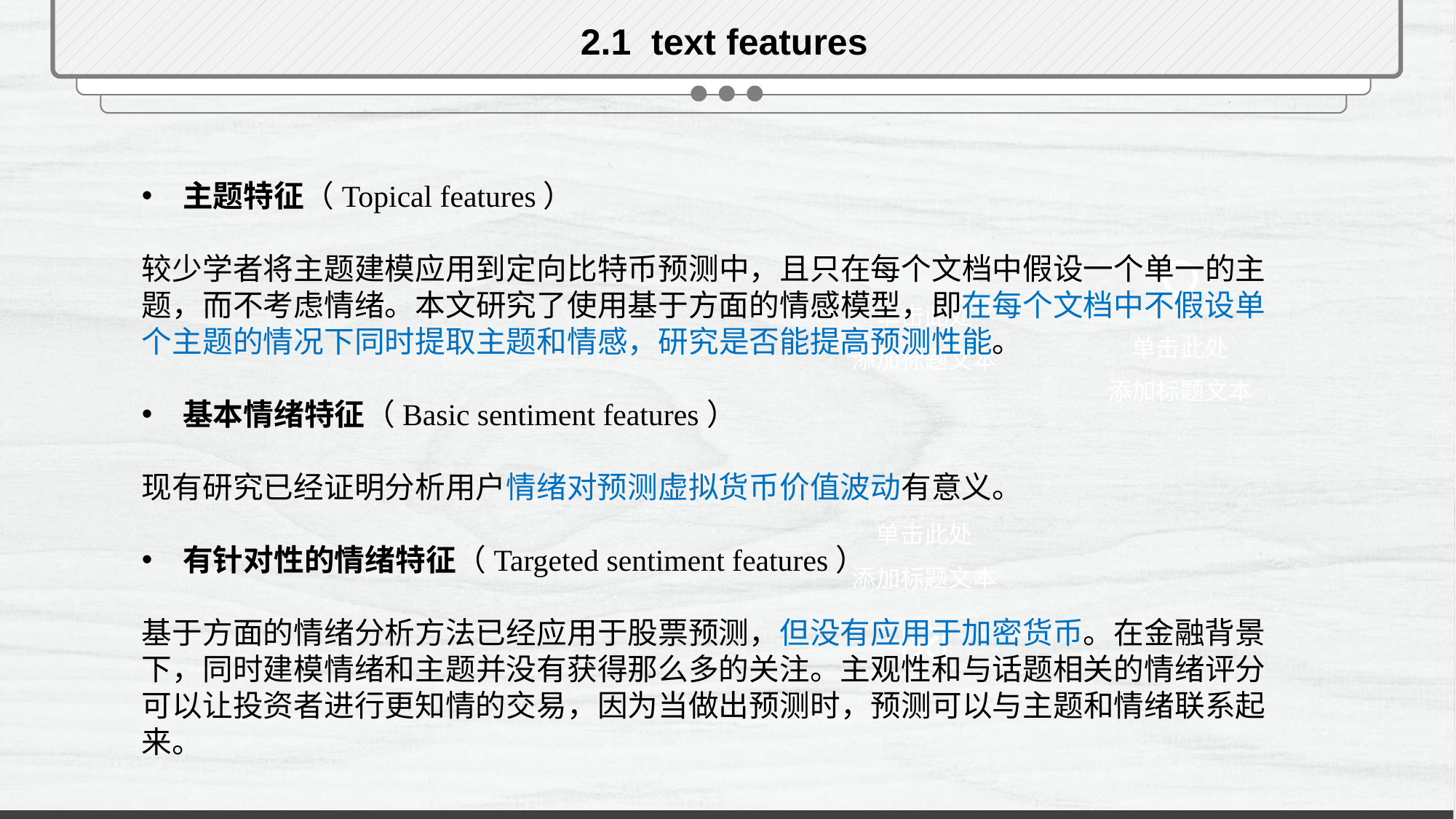

2.1  text features
主题特征（Topical features）

较少学者将主题建模应用到定向比特币预测中，且只在每个文档中假设一个单一的主题，而不考虑情绪。本文研究了使用基于方面的情感模型，即在每个文档中不假设单个主题的情况下同时提取主题和情感，研究是否能提高预测性能。

基本情绪特征（Basic sentiment features）

现有研究已经证明分析用户情绪对预测虚拟货币价值波动有意义。

有针对性的情绪特征（Targeted sentiment features）

基于方面的情绪分析方法已经应用于股票预测，但没有应用于加密货币。在金融背景下，同时建模情绪和主题并没有获得那么多的关注。主观性和与话题相关的情绪评分可以让投资者进行更知情的交易，因为当做出预测时，预测可以与主题和情绪联系起来。

单击此处
添加标题文本
单击此处
添加标题文本
单击此处
添加标题文本